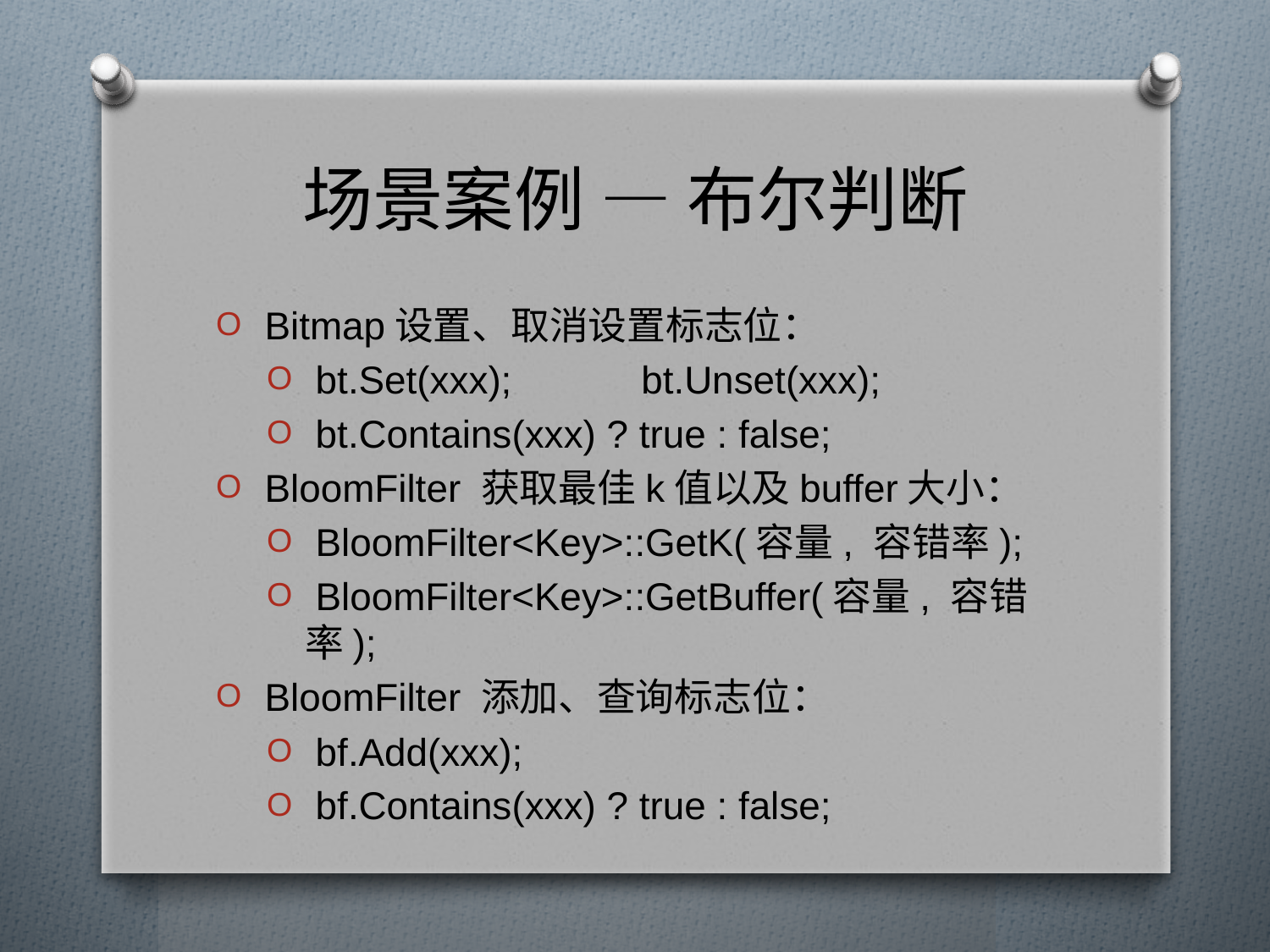

# 场景案例 — 布尔判断
 Bitmap设置、取消设置标志位：
 bt.Set(xxx);            bt.Unset(xxx);
 bt.Contains(xxx) ? true : false;
 BloomFilter 获取最佳k值以及buffer大小：
 BloomFilter<Key>::GetK(容量, 容错率);
 BloomFilter<Key>::GetBuffer(容量, 容错率);
 BloomFilter 添加、查询标志位：
 bf.Add(xxx);
 bf.Contains(xxx) ? true : false;